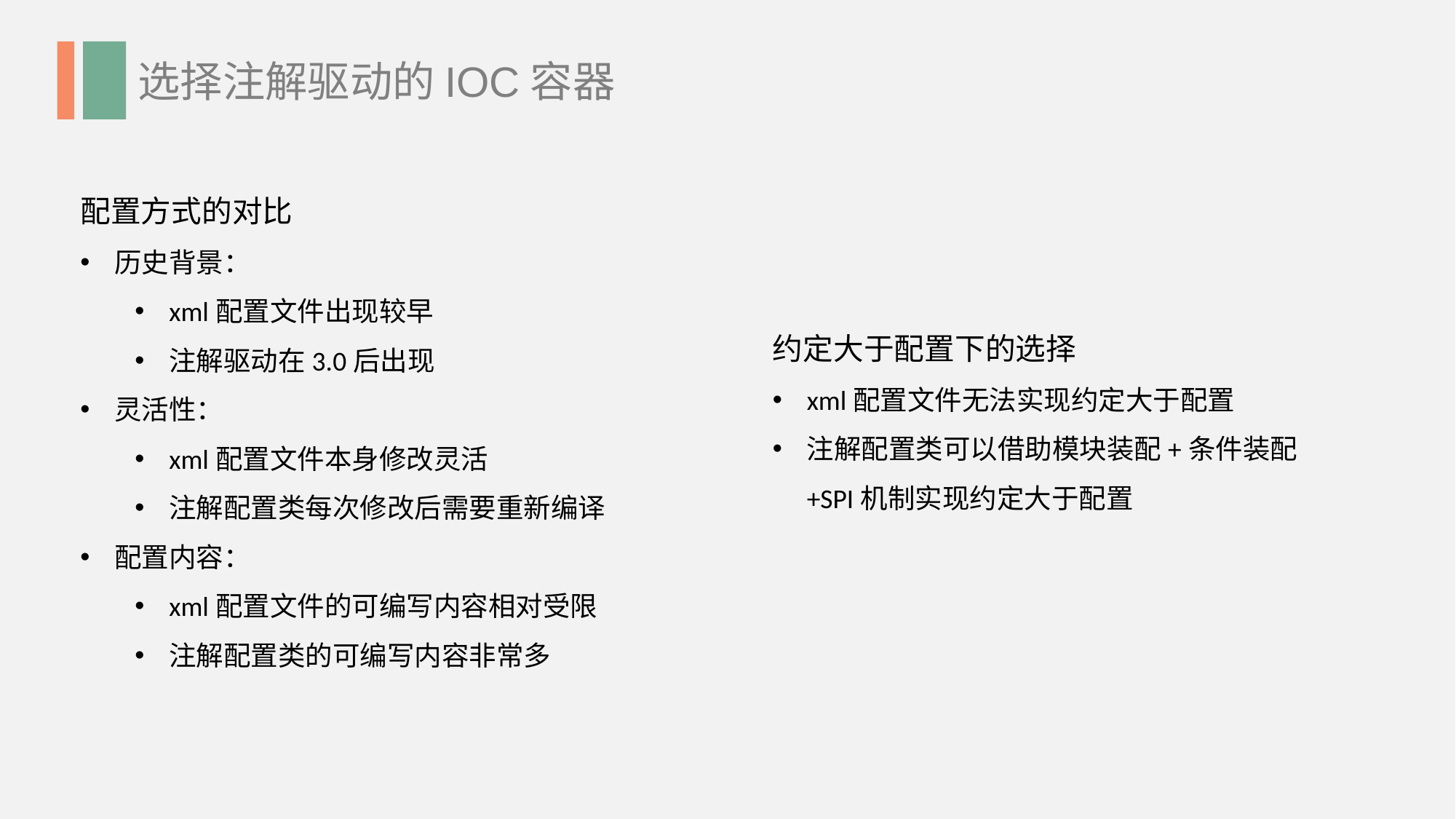

选择注解驱动的IOC容器
配置方式的对比
历史背景：
xml配置文件出现较早
注解驱动在3.0后出现
灵活性：
xml配置文件本身修改灵活
注解配置类每次修改后需要重新编译
配置内容：
xml配置文件的可编写内容相对受限
注解配置类的可编写内容非常多
约定大于配置下的选择
xml配置文件无法实现约定大于配置
注解配置类可以借助模块装配+条件装配+SPI机制实现约定大于配置